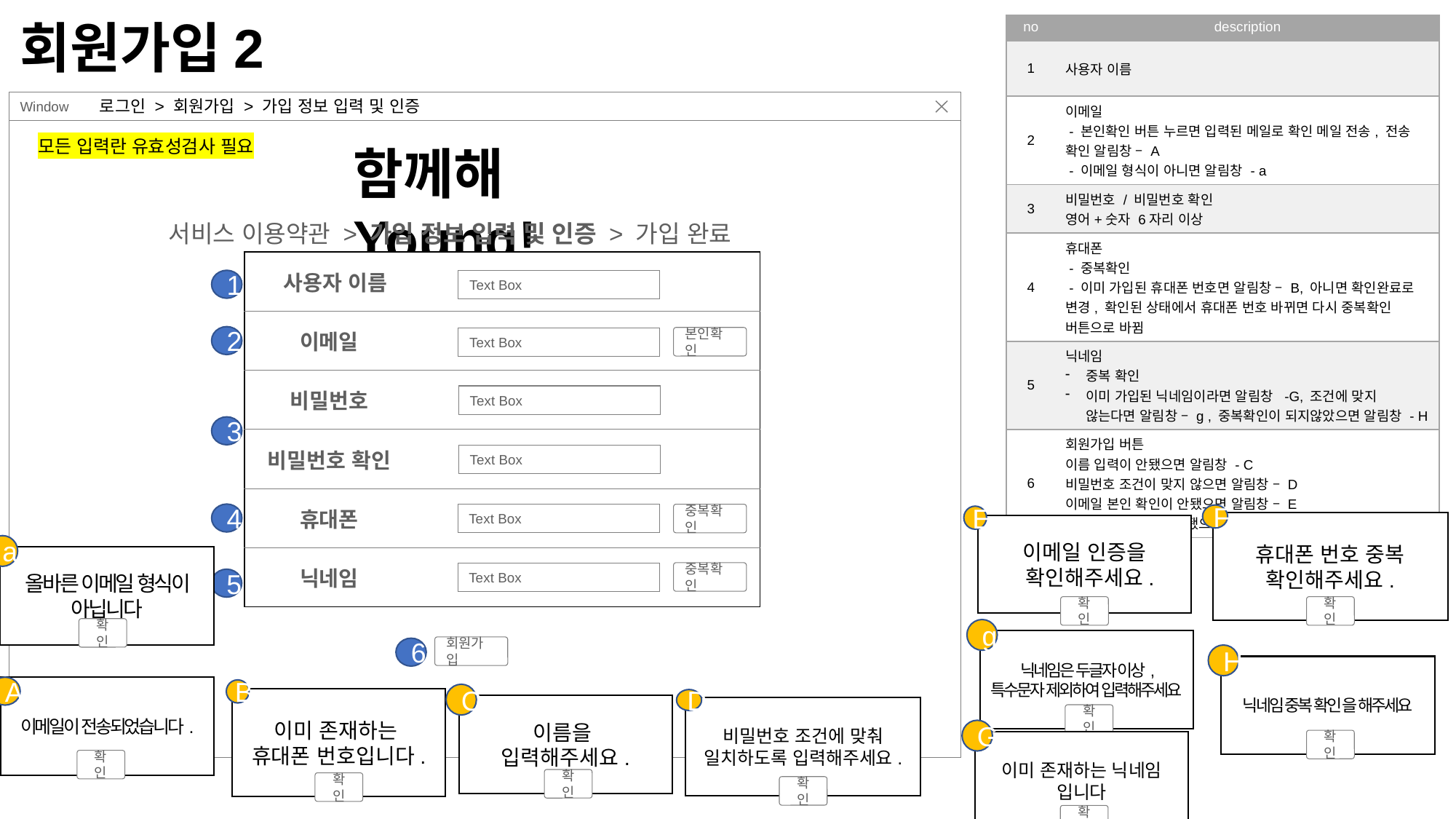

# 회원가입2
| no | description |
| --- | --- |
| 1 | 사용자 이름 |
| 2 | 이메일 - 본인확인 버튼 누르면 입력된 메일로 확인 메일 전송, 전송 확인 알림창 – A - 이메일 형식이 아니면 알림창 - a |
| 3 | 비밀번호 / 비밀번호 확인 영어+숫자 6자리 이상 |
| 4 | 휴대폰 - 중복확인 - 이미 가입된 휴대폰 번호면 알림창 – B, 아니면 확인완료로 변경, 확인된 상태에서 휴대폰 번호 바뀌면 다시 중복확인 버튼으로 바뀜 |
| 5 | 닉네임 중복 확인 이미 가입된 닉네임이라면 알림창 -G, 조건에 맞지 않는다면 알림창 – g , 중복확인이 되지않았으면 알림창 - H |
| 6 | 회원가입 버튼 이름 입력이 안됐으면 알림창 - C 비밀번호 조건이 맞지 않으면 알림창 – D 이메일 본인 확인이 안됐으면 알림창 – E 휴대폰 중복확인이 안됐으면 – F |
로그인 > 회원가입 > 가입 정보 입력 및 인증
Window

모든 입력란 유효성검사 필요
함께해Young!
서비스 이용약관 > 가입 정보 입력 및 인증 > 가입 완료
| 사용자 이름 |  |
| --- | --- |
| 이메일 |  |
| 비밀번호 |  |
| 비밀번호 확인 |  |
| 휴대폰 |  |
| 닉네임 |  |
1
Text Box
2
본인확인
Text Box
Text Box
3
Text Box
4
중복확인
Text Box
F
E
휴대폰 번호 중복
확인해주세요.
이메일 인증을
 확인해주세요.
a
올바른 이메일 형식이 아닙니다
중복확인
Text Box
5
확인
확인
g
확인
닉네임은 두글자 이상, 특수문자 제외하여 입력해주세요
회원가입
6
H
닉네임 중복 확인 을 해주세요
A
이메일이 전송되었습니다.
B
C
이미 존재하는
휴대폰 번호입니다.
D
이름을
입력해주세요.
비밀번호 조건에 맞춰
일치하도록 입력해주세요.
확인
G
확인
이미 존재하는 닉네임 입니다
확인
확인
확인
확인
확인